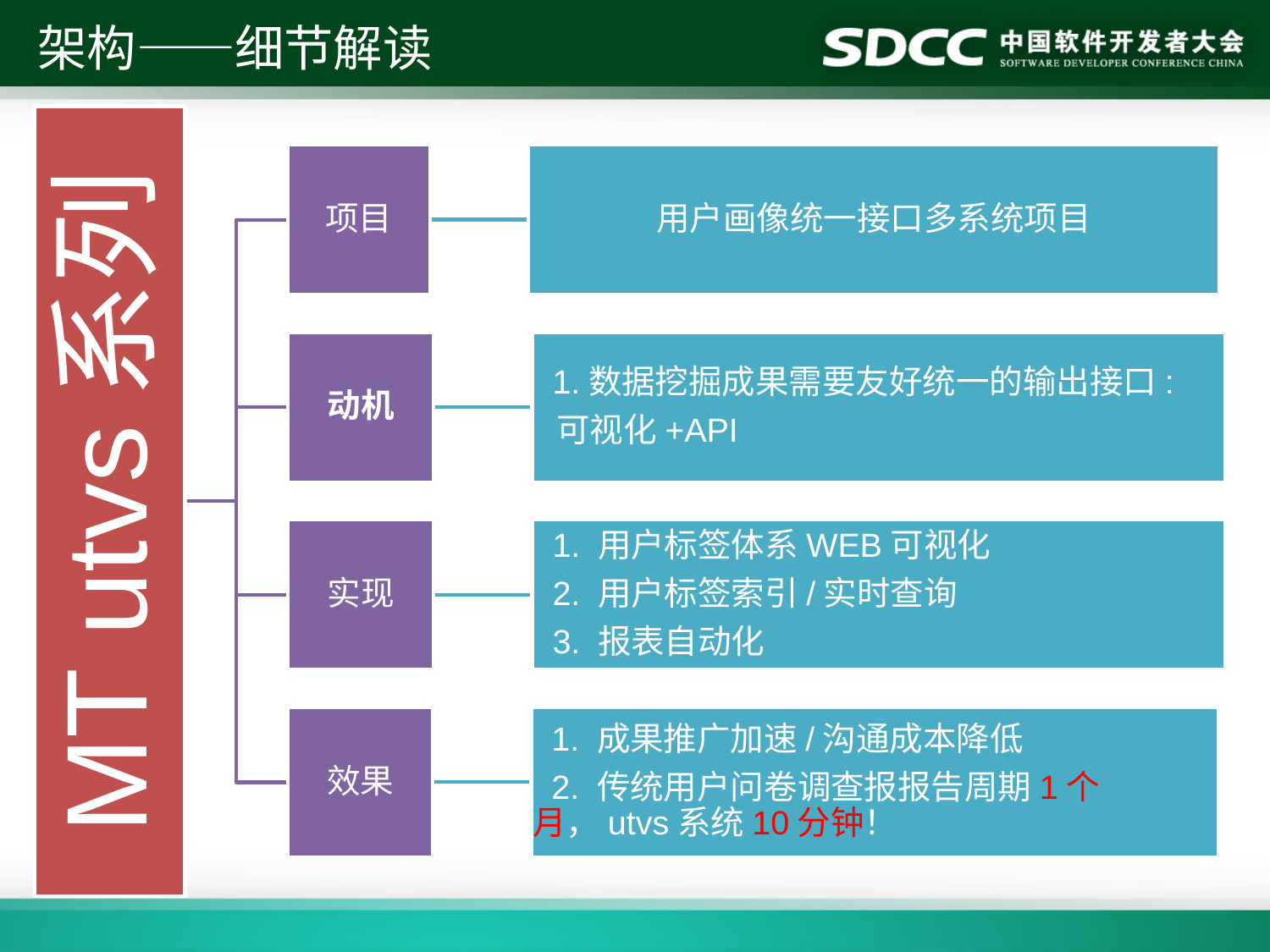

# 架构——细节解读

MT utvs系列
项目
用户画像统一接口多系统项目
动机
  1.数据挖掘成果需要友好统一的输出接口:
  可视化+API
实现
  1. 用户标签体系WEB可视化
  2. 用户标签索引/实时查询
  3. 报表自动化
效果
  1. 成果推广加速/沟通成本降低
  2. 传统用户问卷调查报报告周期1个月，utvs系统10分钟！